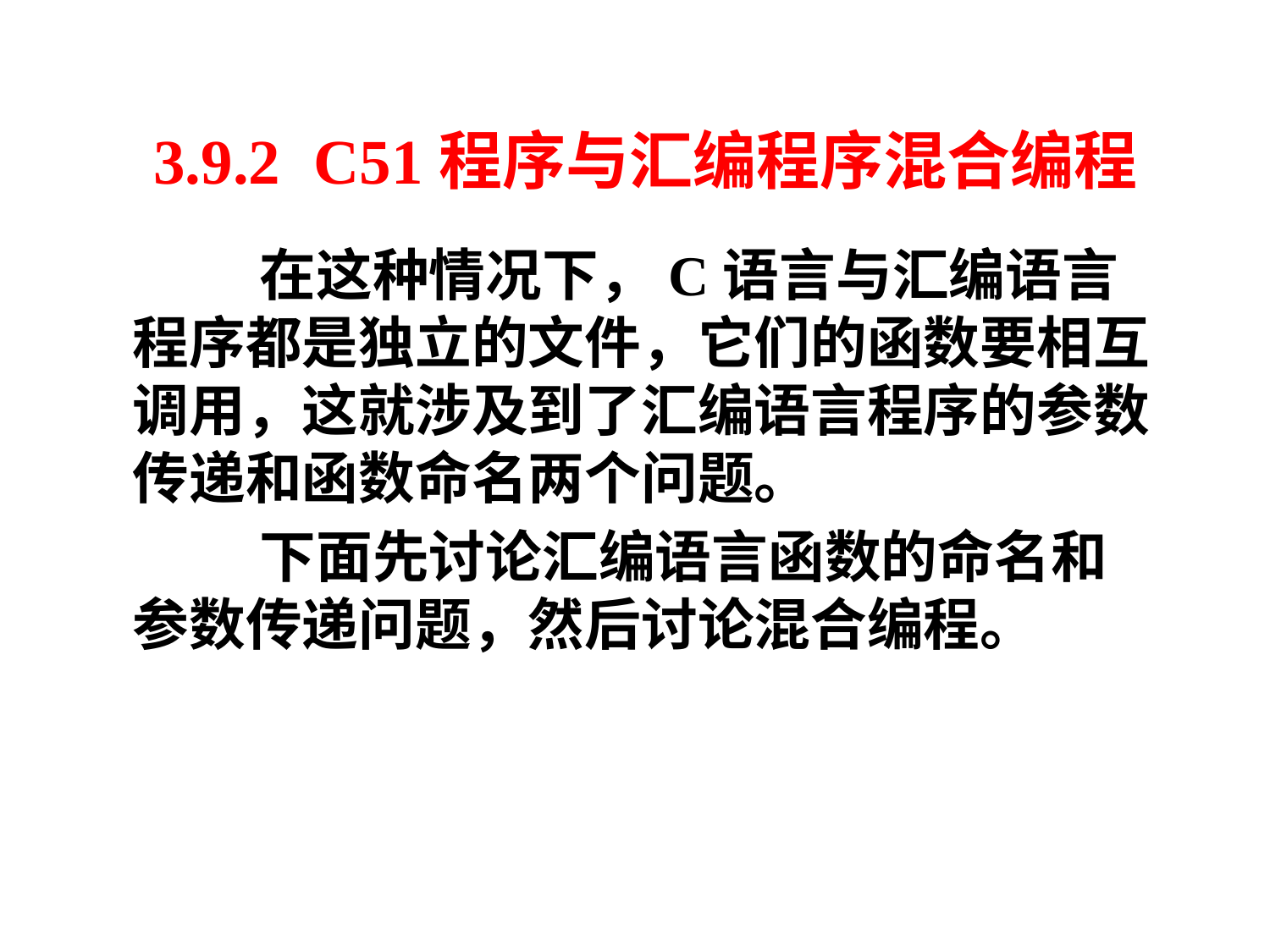

# 3.9.2  C51程序与汇编程序混合编程
		在这种情况下，C语言与汇编语言程序都是独立的文件，它们的函数要相互调用，这就涉及到了汇编语言程序的参数传递和函数命名两个问题。
		下面先讨论汇编语言函数的命名和参数传递问题，然后讨论混合编程。